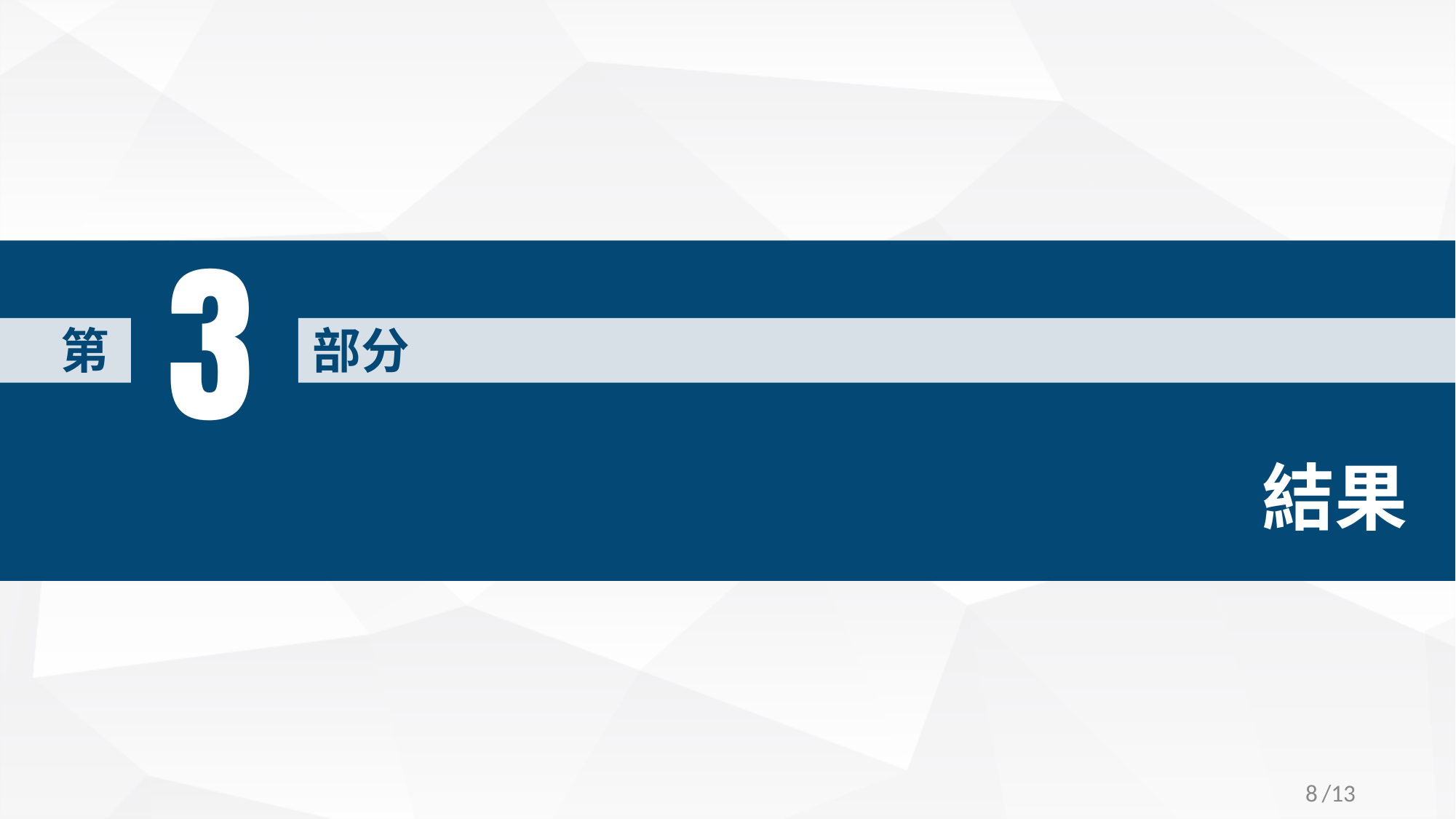

3
第
部分
# 結果
8
/13